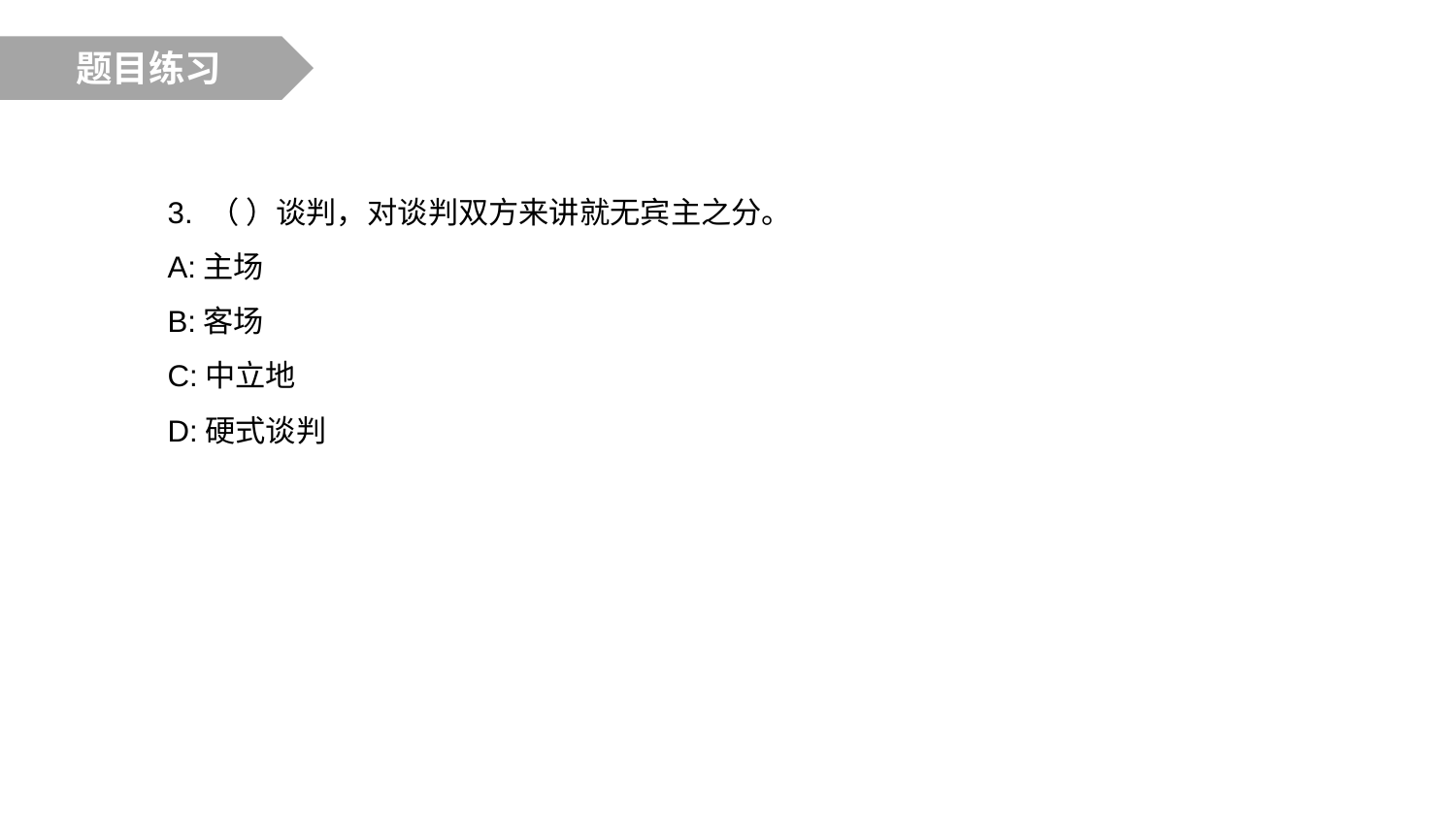

题目练习
3. （ ）谈判，对谈判双方来讲就无宾主之分。
A:主场
B:客场
C:中立地
D:硬式谈判